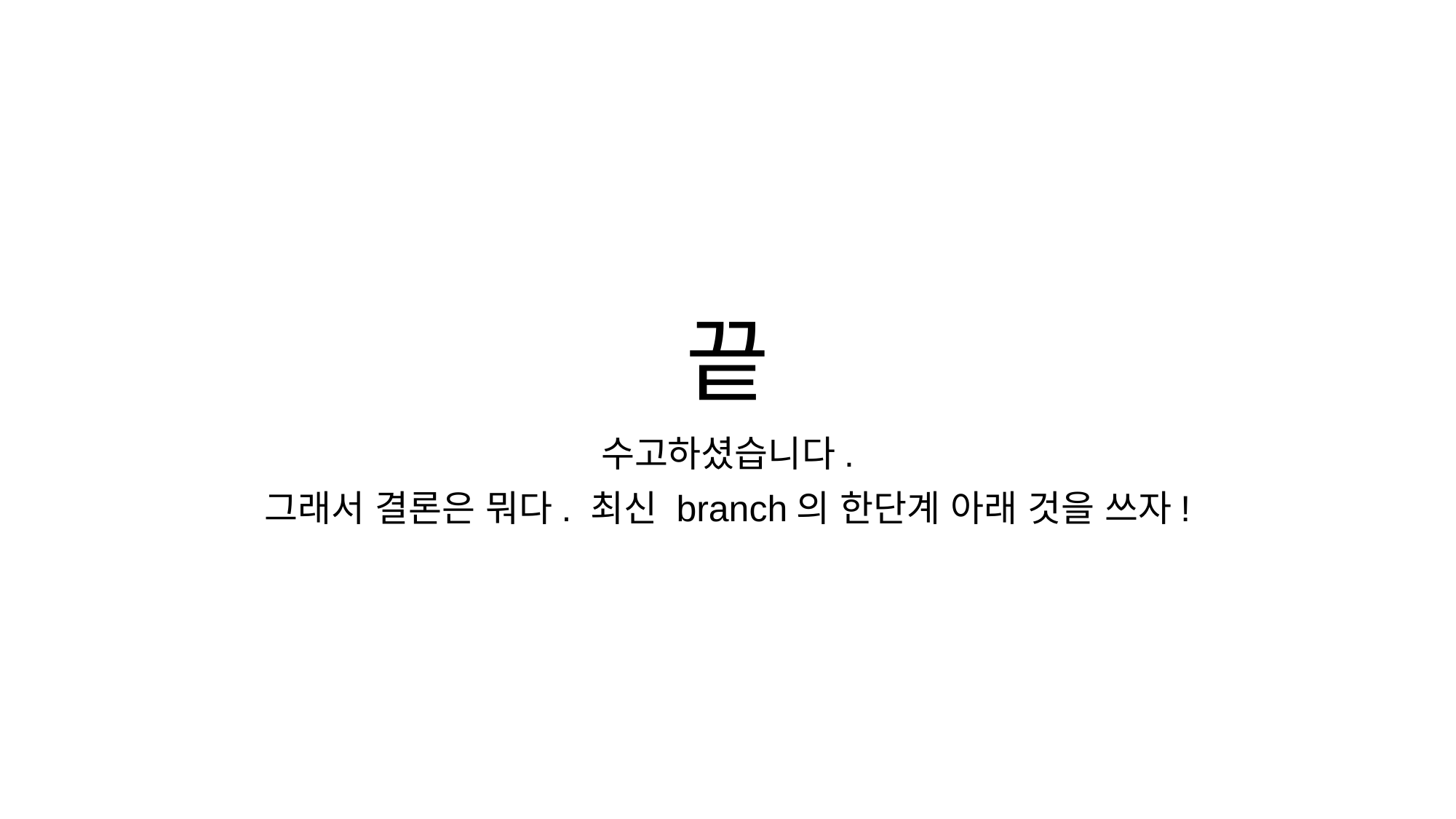

# 끝
수고하셨습니다.
그래서 결론은 뭐다. 최신 branch의 한단계 아래 것을 쓰자!